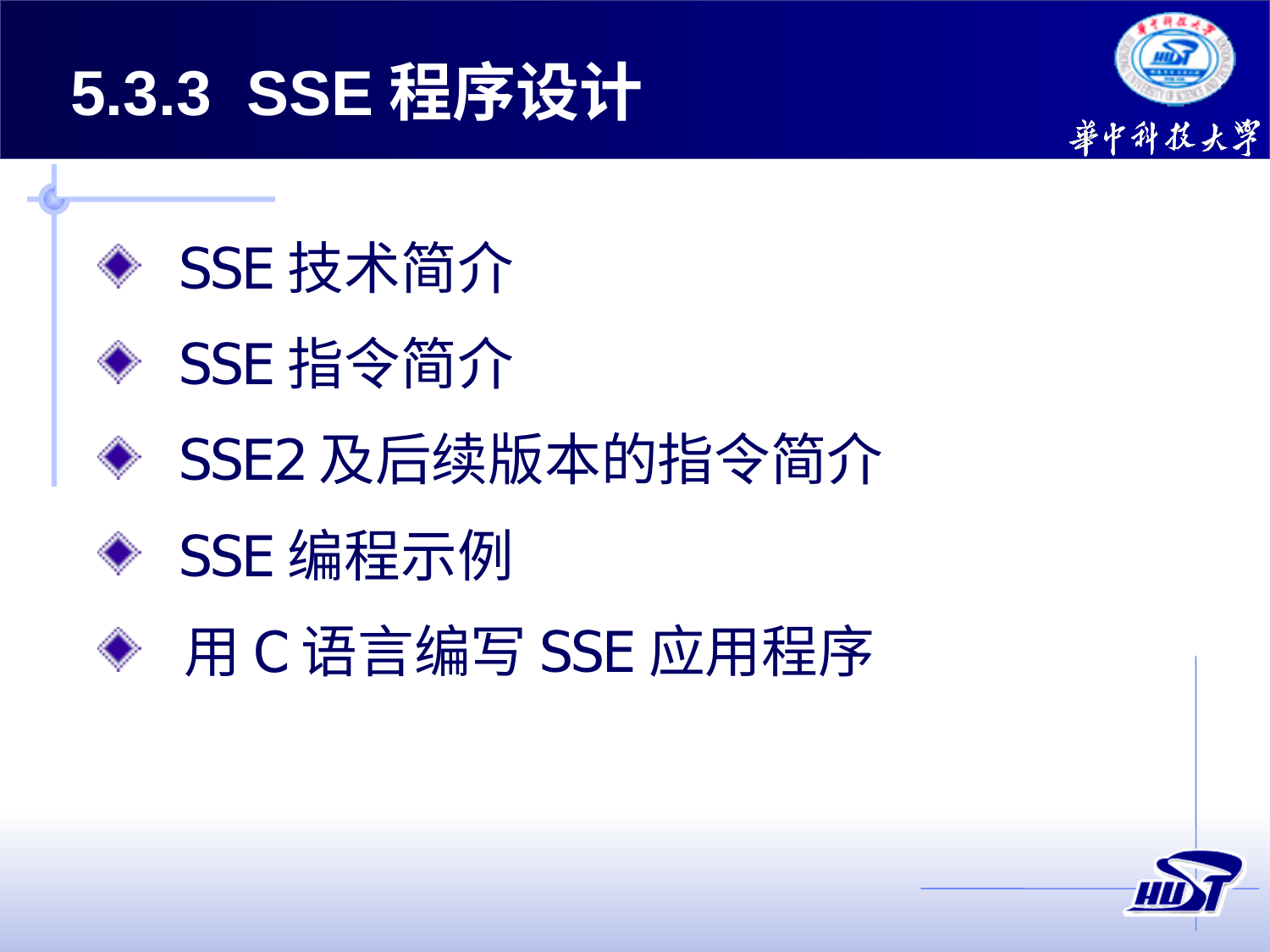

5.3.3  SSE程序设计
  SSE技术简介
  SSE指令简介
  SSE2及后续版本的指令简介
  SSE编程示例
  用C语言编写SSE应用程序